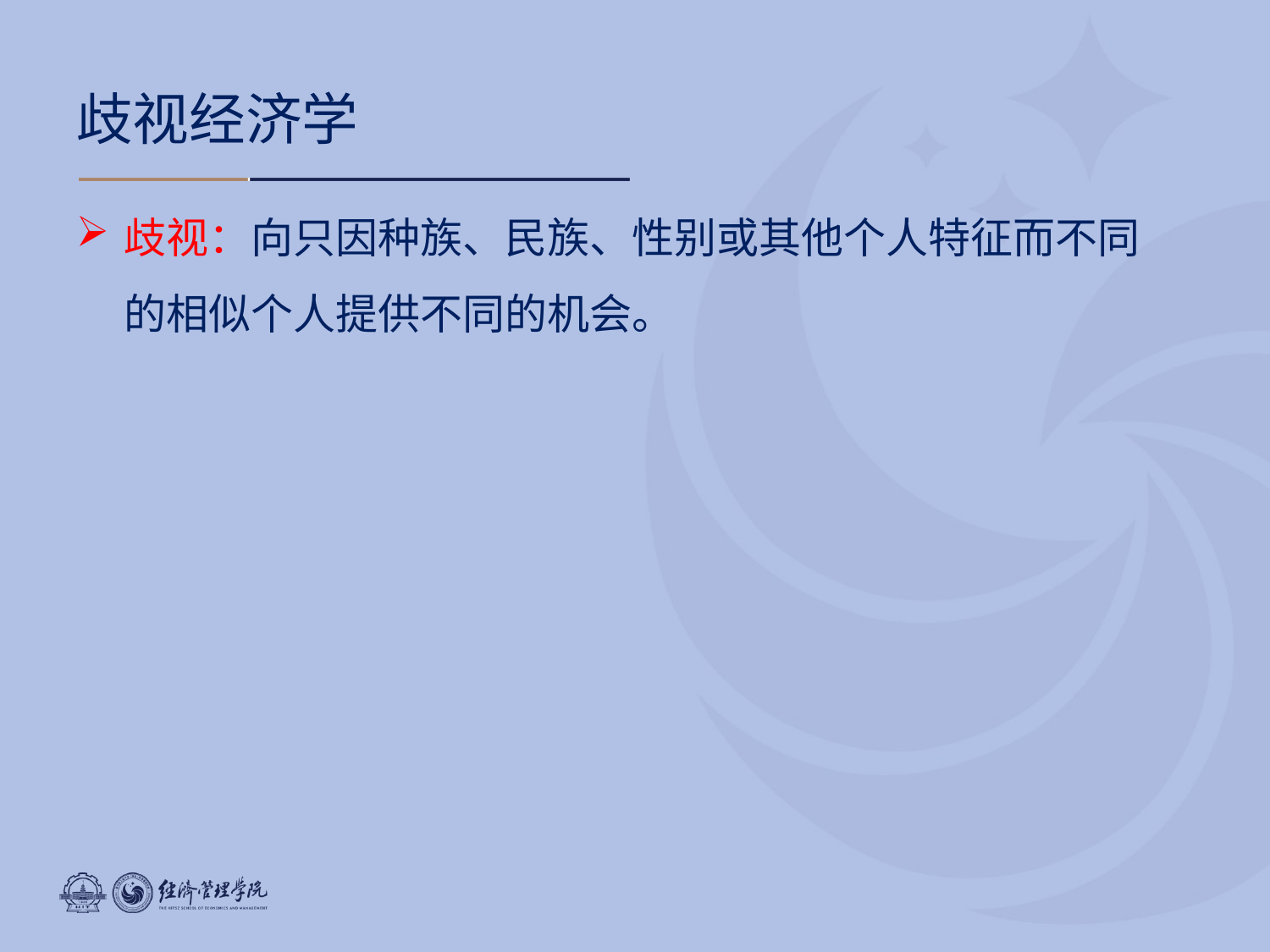

# 歧视经济学
歧视：向只因种族、民族、性别或其他个人特征而不同的相似个人提供不同的机会。